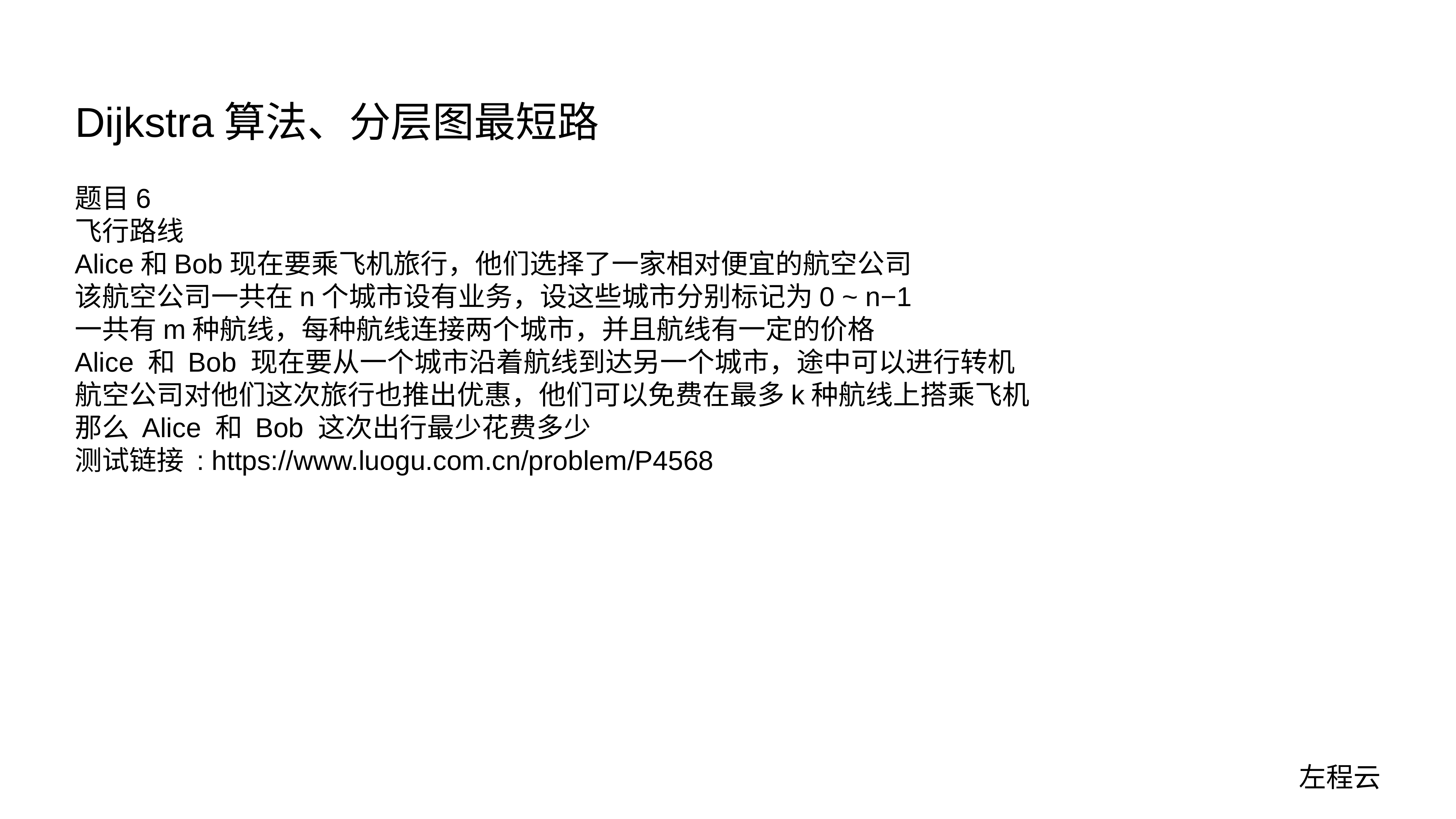

# Dijkstra算法、分层图最短路
题目6
飞行路线
Alice和Bob现在要乘飞机旅行，他们选择了一家相对便宜的航空公司
该航空公司一共在n个城市设有业务，设这些城市分别标记为0 ~ n−1
一共有m种航线，每种航线连接两个城市，并且航线有一定的价格
Alice 和 Bob 现在要从一个城市沿着航线到达另一个城市，途中可以进行转机
航空公司对他们这次旅行也推出优惠，他们可以免费在最多k种航线上搭乘飞机
那么 Alice 和 Bob 这次出行最少花费多少
测试链接 : https://www.luogu.com.cn/problem/P4568
左程云